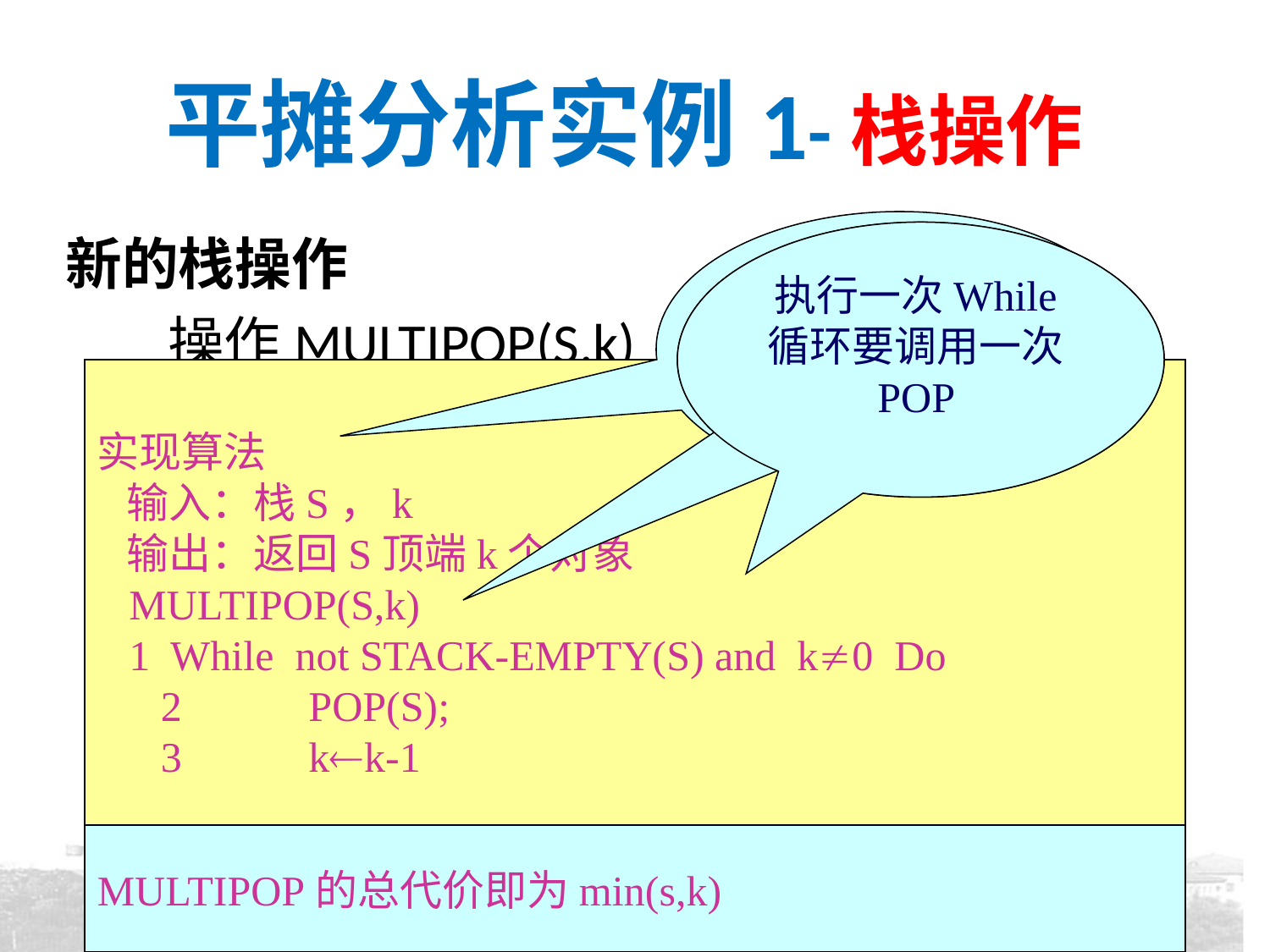

# 平摊分析实例1-栈操作
实际运行时间与实际执行的POP操作数成线性关系
新的栈操作
       操作MULTIPOP(S,k)：
      去掉S的k个顶端对象
      或当S中包含少于k个对象时弹出整个栈
While循环执行的次数是从栈中弹出的对象数min(s,k)
执行一次While循环要调用一次POP
实现算法
  输入：栈S，k
  输出：返回S顶端k个对象
   MULTIPOP(S,k)
   1  While  not STACK-EMPTY(S) and  k≠0  Do
      2            POP(S);
      3            k←k-1
MULTIPOP的总代价即为min(s,k)